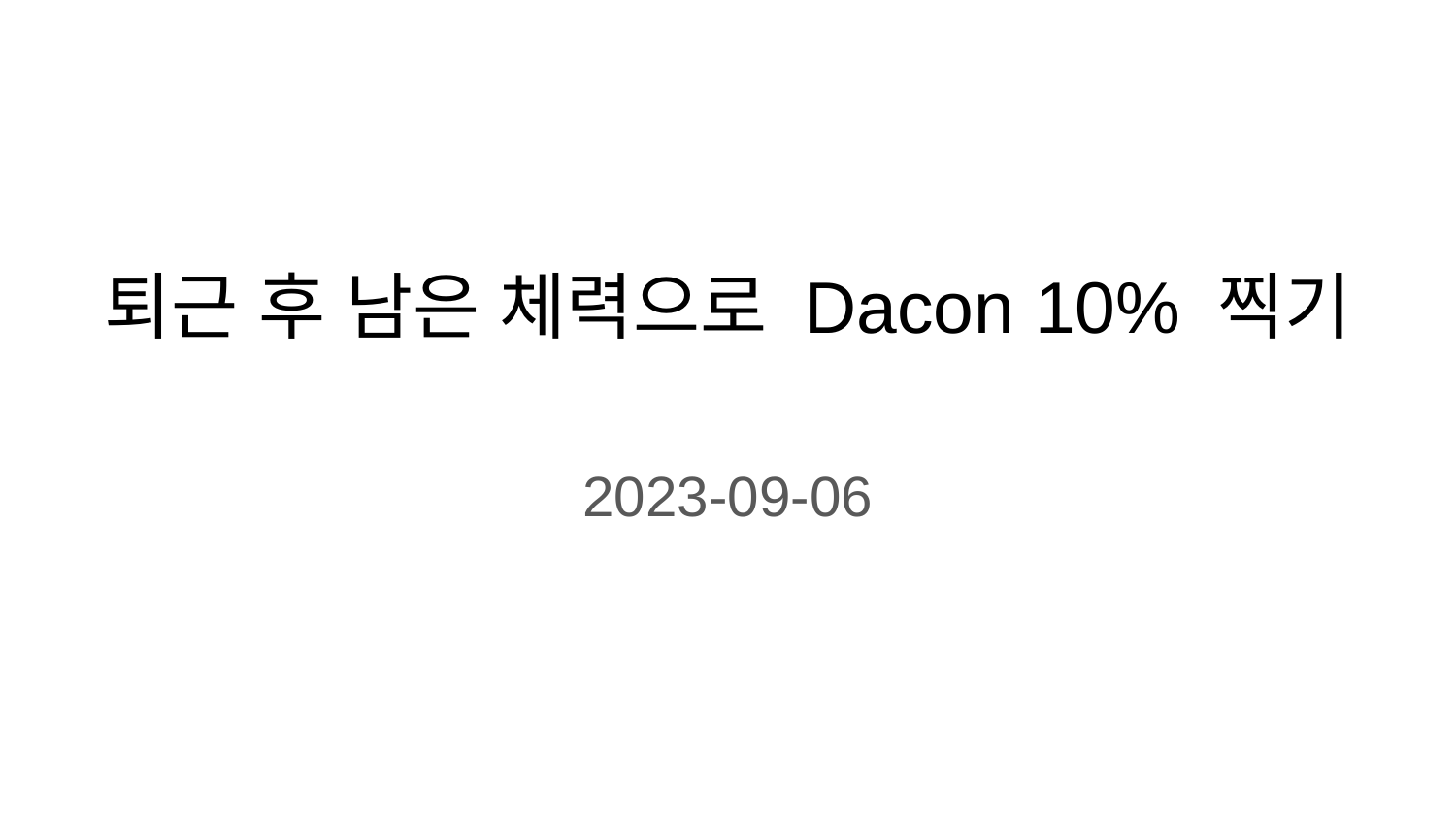

# 퇴근 후 남은 체력으로 Dacon 10% 찍기
2023-09-06